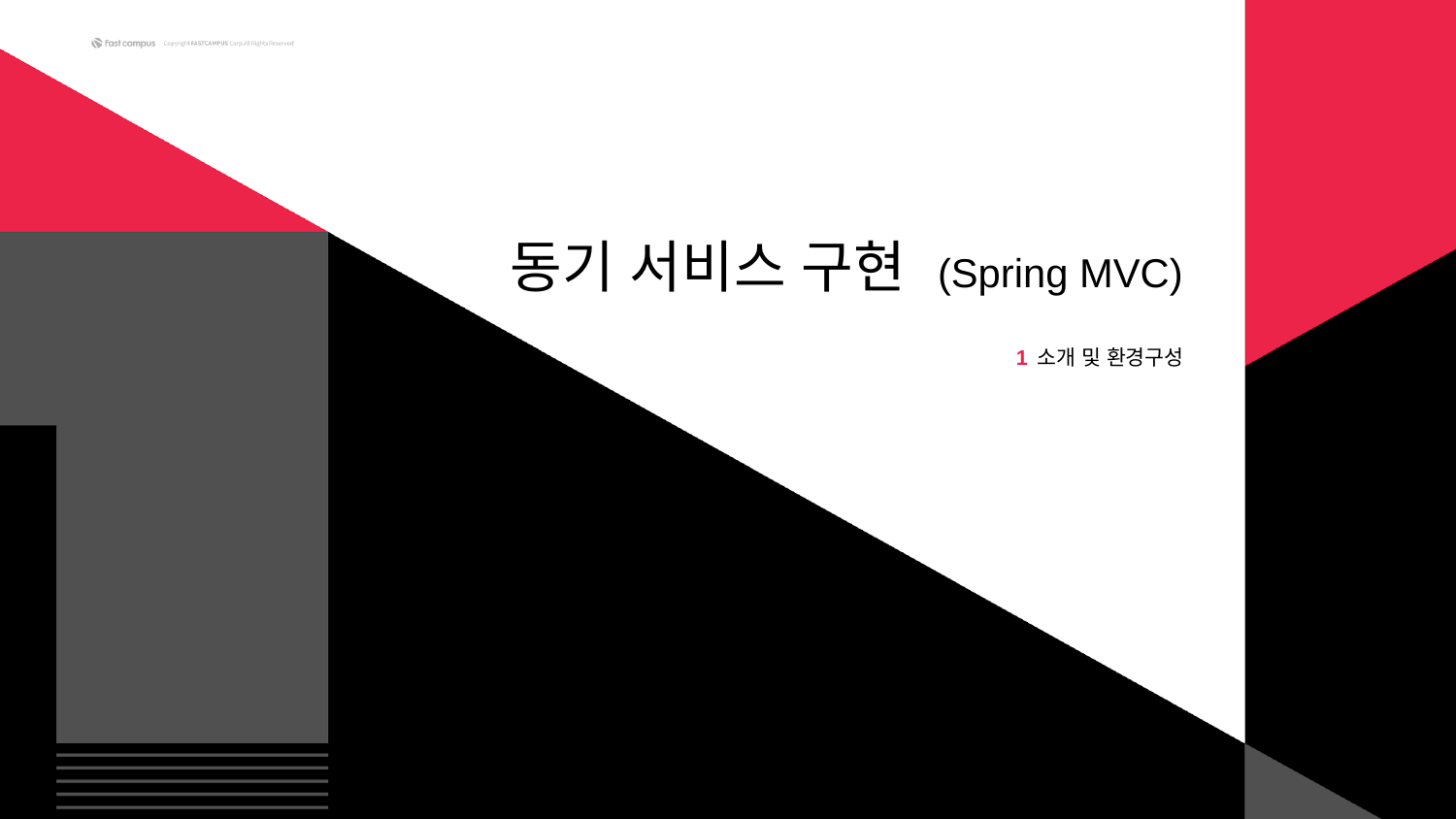

# 동기 서비스 구현 (Spring MVC)
1 소개 및 환경구성